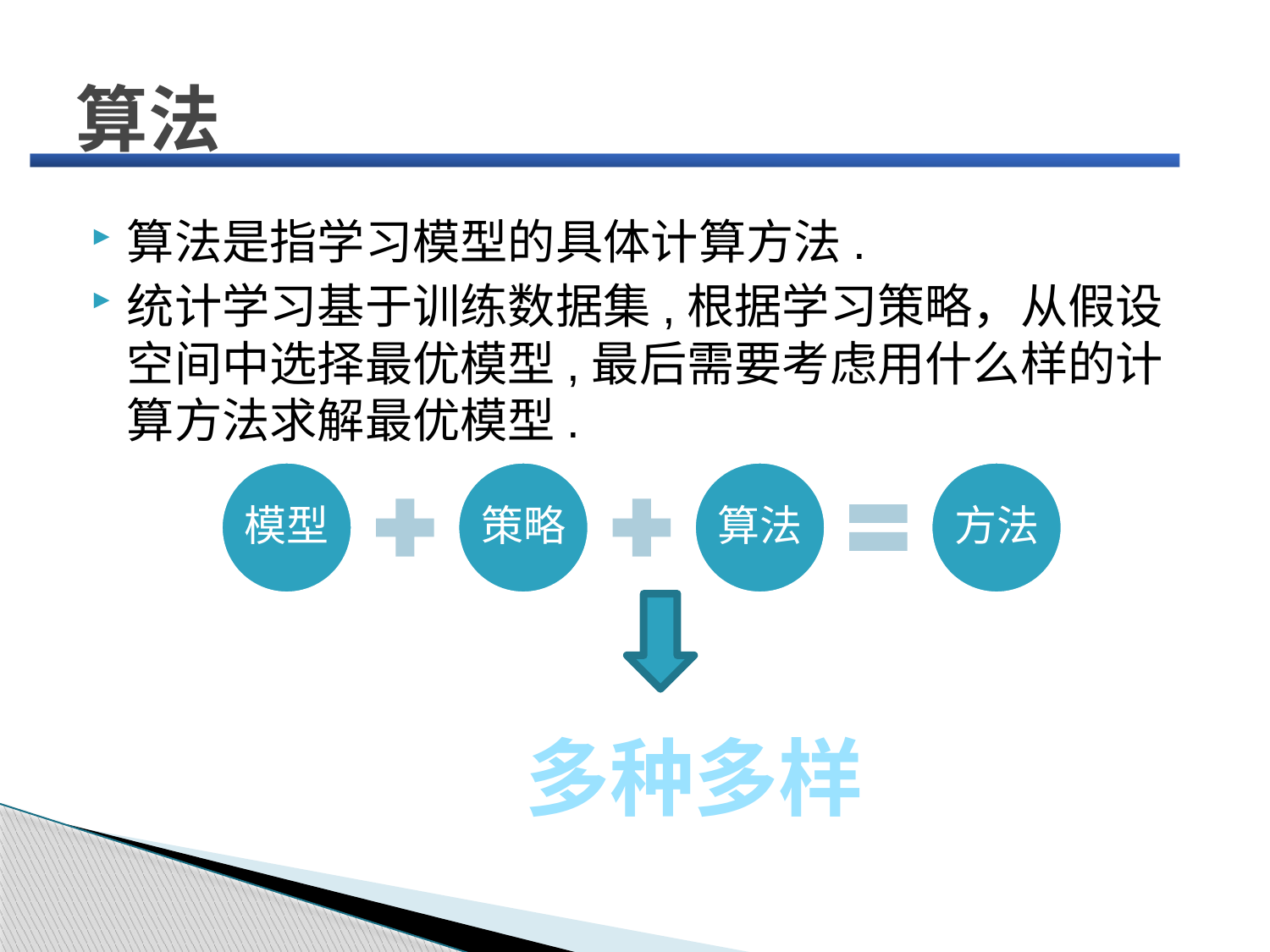

# 算法
算法是指学习模型的具体计算方法.
统计学习基于训练数据集,根据学习策略，从假设空间中选择最优模型,最后需要考虑用什么样的计算方法求解最优模型.
模型

策略

算法

方法

多种多样